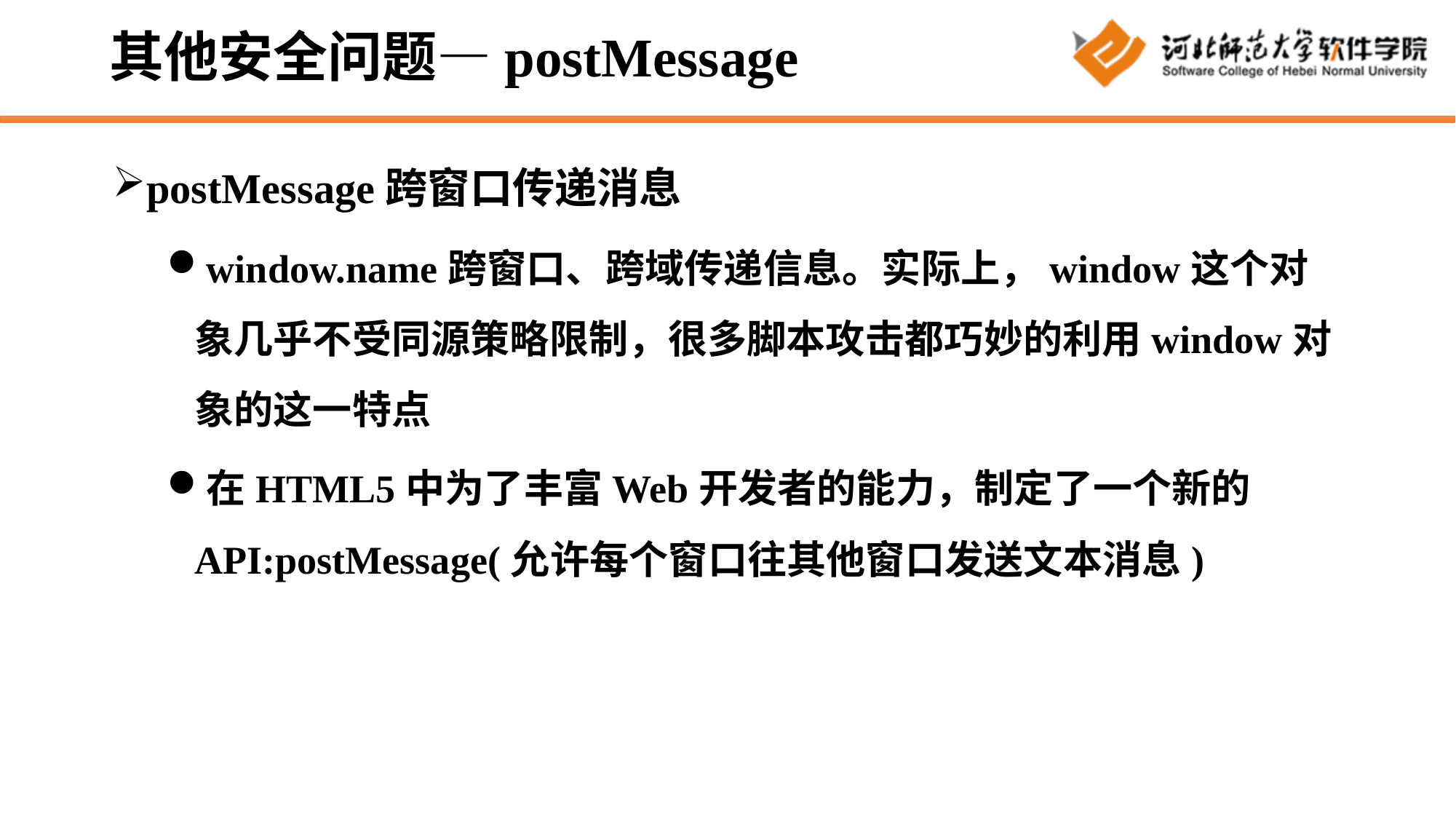

# 其他安全问题—postMessage
postMessage跨窗口传递消息
window.name跨窗口、跨域传递信息。实际上，window这个对象几乎不受同源策略限制，很多脚本攻击都巧妙的利用window对象的这一特点
在HTML5中为了丰富Web开发者的能力，制定了一个新的API:postMessage(允许每个窗口往其他窗口发送文本消息)